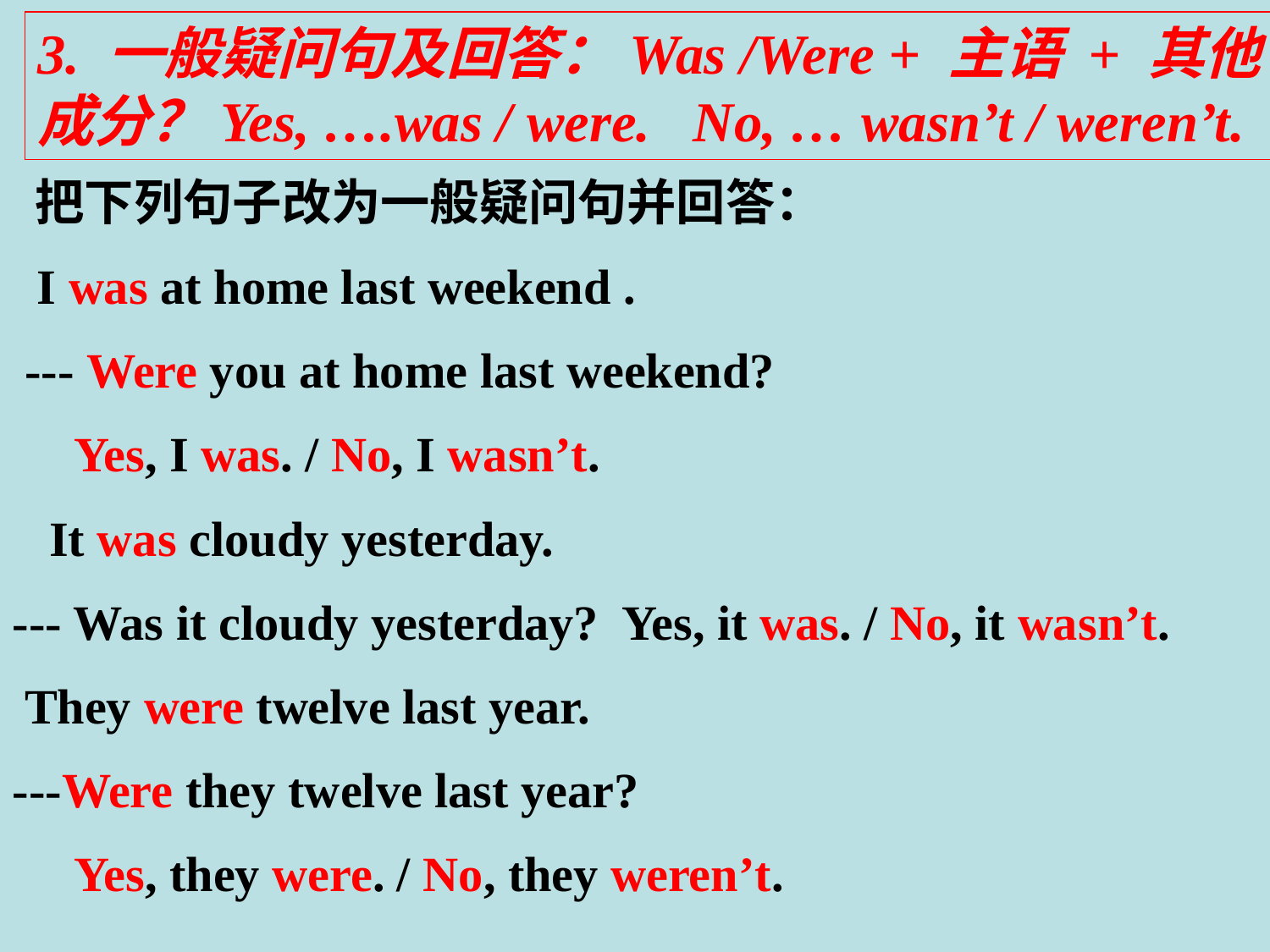

3. 一般疑问句及回答：Was /Were + 主语 + 其他成分？Yes, ….was / were.   No, … wasn’t / weren’t.
 把下列句子改为一般疑问句并回答：
  I was at home last weekend .
 --- Were you at home last weekend?
     Yes, I was. / No, I wasn’t.
   It was cloudy yesterday.
--- Was it cloudy yesterday?  Yes, it was. / No, it wasn’t.
 They were twelve last year.
---Were they twelve last year?
     Yes, they were. / No, they weren’t.